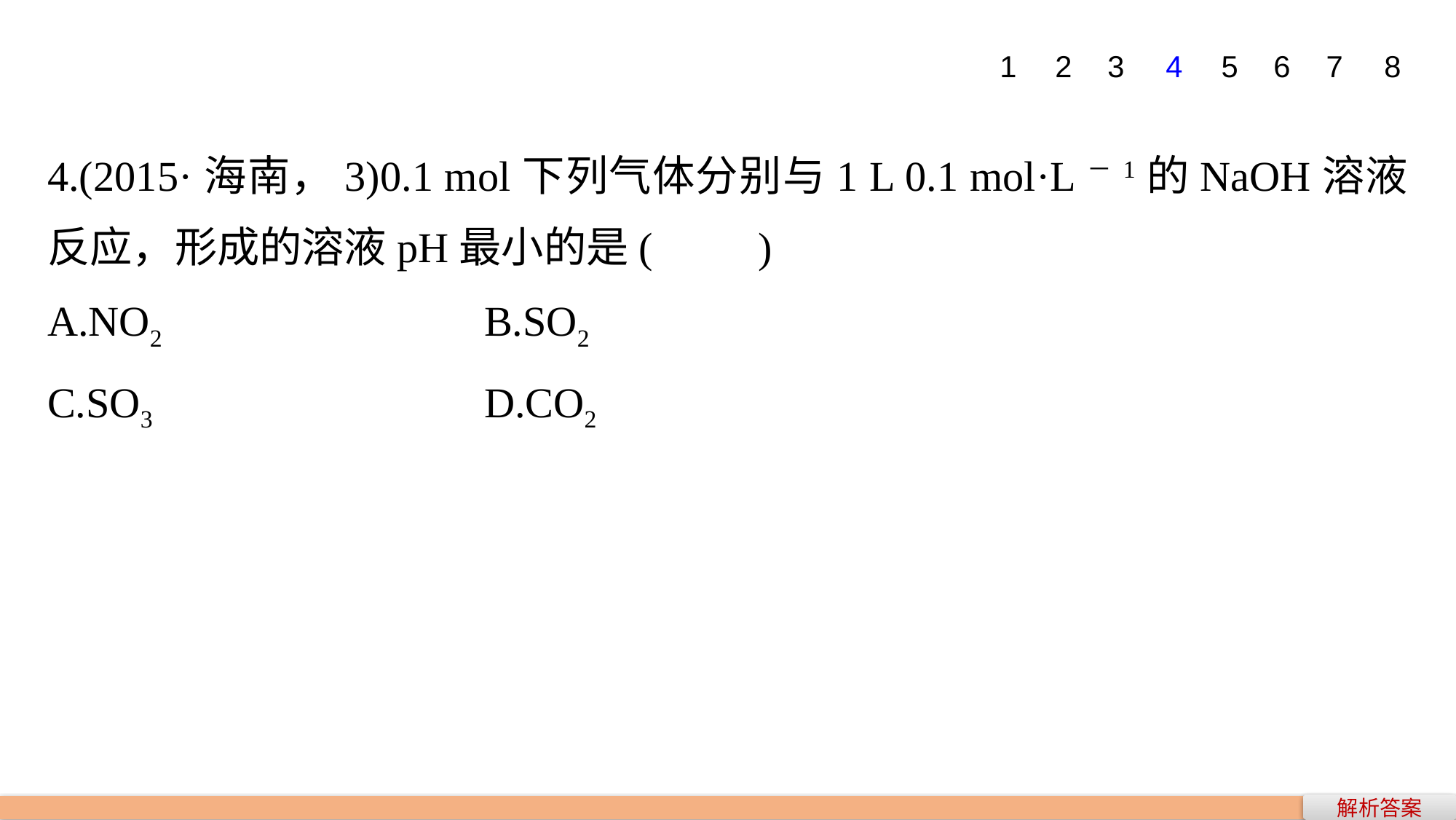

1
2
3
4
5
6
7
8
4.(2015·海南，3)0.1 mol下列气体分别与1 L 0.1 mol·L－1的NaOH溶液反应，形成的溶液pH最小的是(　　)
A.NO2  			B.SO2
C.SO3  			D.CO2
解析答案